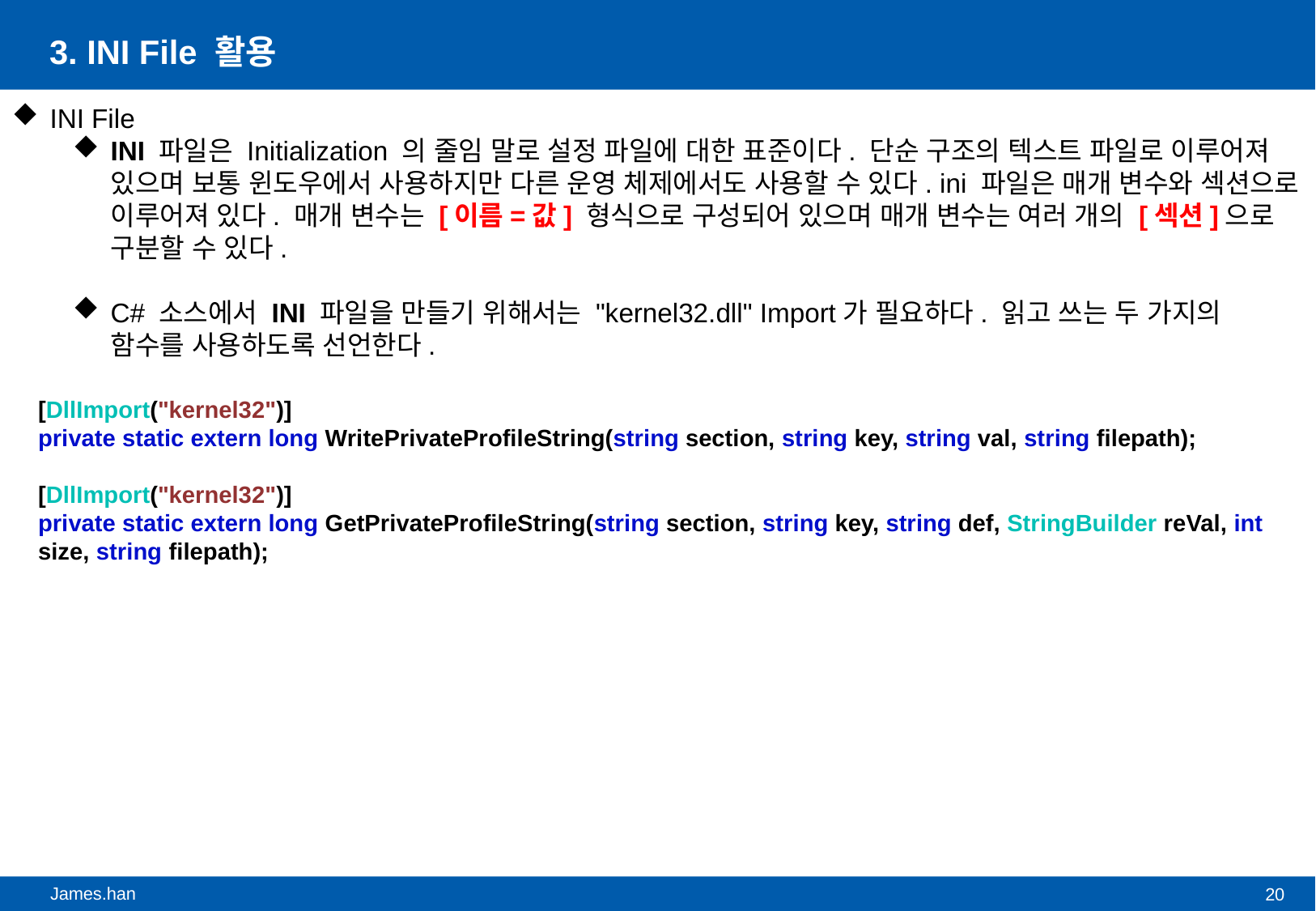

# 3. INI File 활용
INI File
INI 파일은 Initialization 의 줄임 말로 설정 파일에 대한 표준이다. 단순 구조의 텍스트 파일로 이루어져 있으며 보통 윈도우에서 사용하지만 다른 운영 체제에서도 사용할 수 있다. ini 파일은 매개 변수와 섹션으로 이루어져 있다. 매개 변수는 [이름=값] 형식으로 구성되어 있으며 매개 변수는 여러 개의 [섹션]으로 구분할 수 있다.

C# 소스에서 INI 파일을 만들기 위해서는 "kernel32.dll" Import가 필요하다. 읽고 쓰는 두 가지의 함수를 사용하도록 선언한다.

[DllImport("kernel32")]
private static extern long WritePrivateProfileString(string section, string key, string val, string filepath);

[DllImport("kernel32")]
private static extern long GetPrivateProfileString(string section, string key, string def, StringBuilder reVal, int size, string filepath);
20